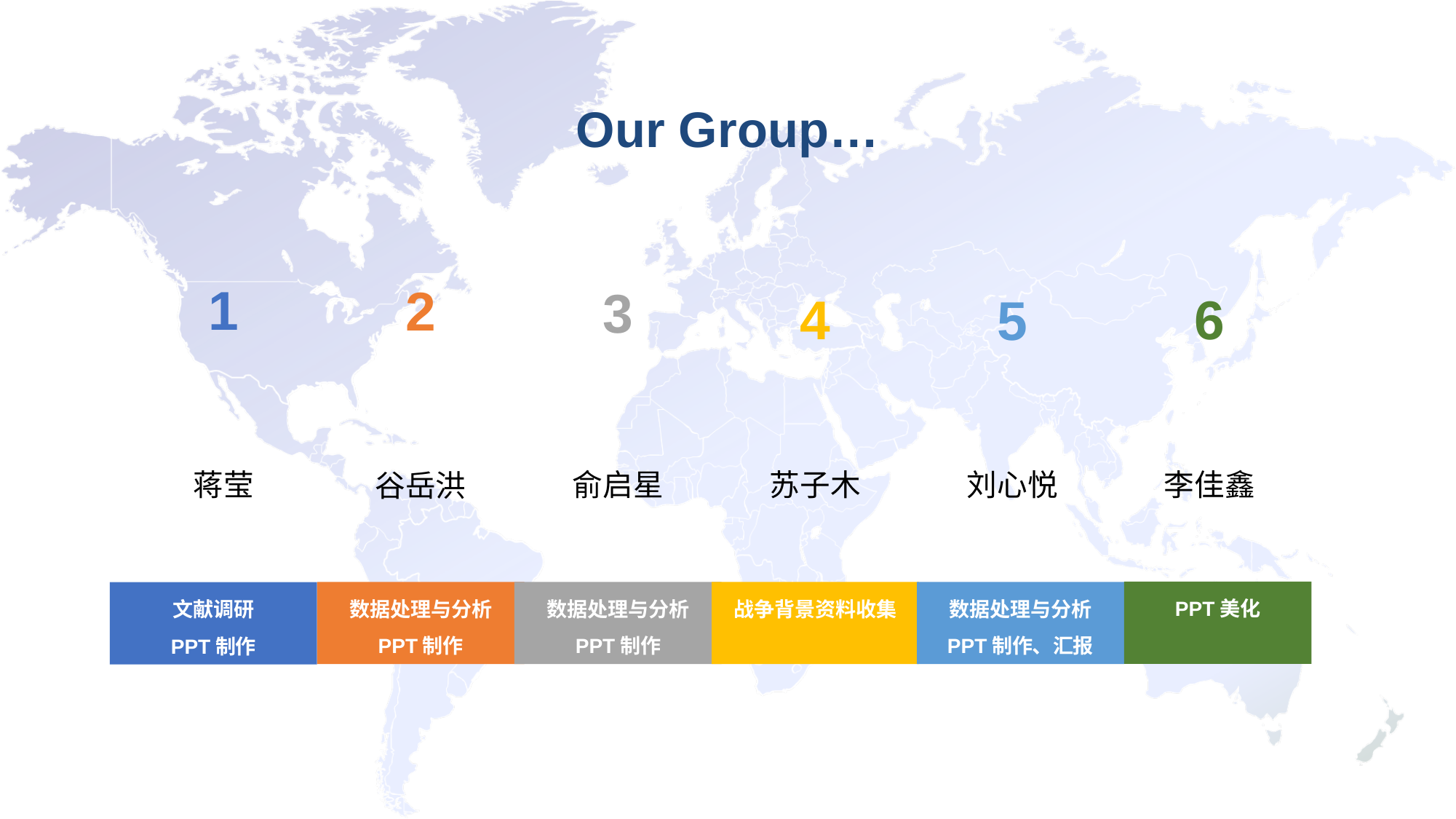

Our Group…

1
2
3
4
6
5
李佳鑫
刘心悦
苏子木
蒋莹
俞启星
谷岳洪
PPT美化

数据处理与分析
PPT制作、汇报
数据处理与分析
PPT制作
数据处理与分析
PPT制作
战争背景资料收集

文献调研
PPT制作
1